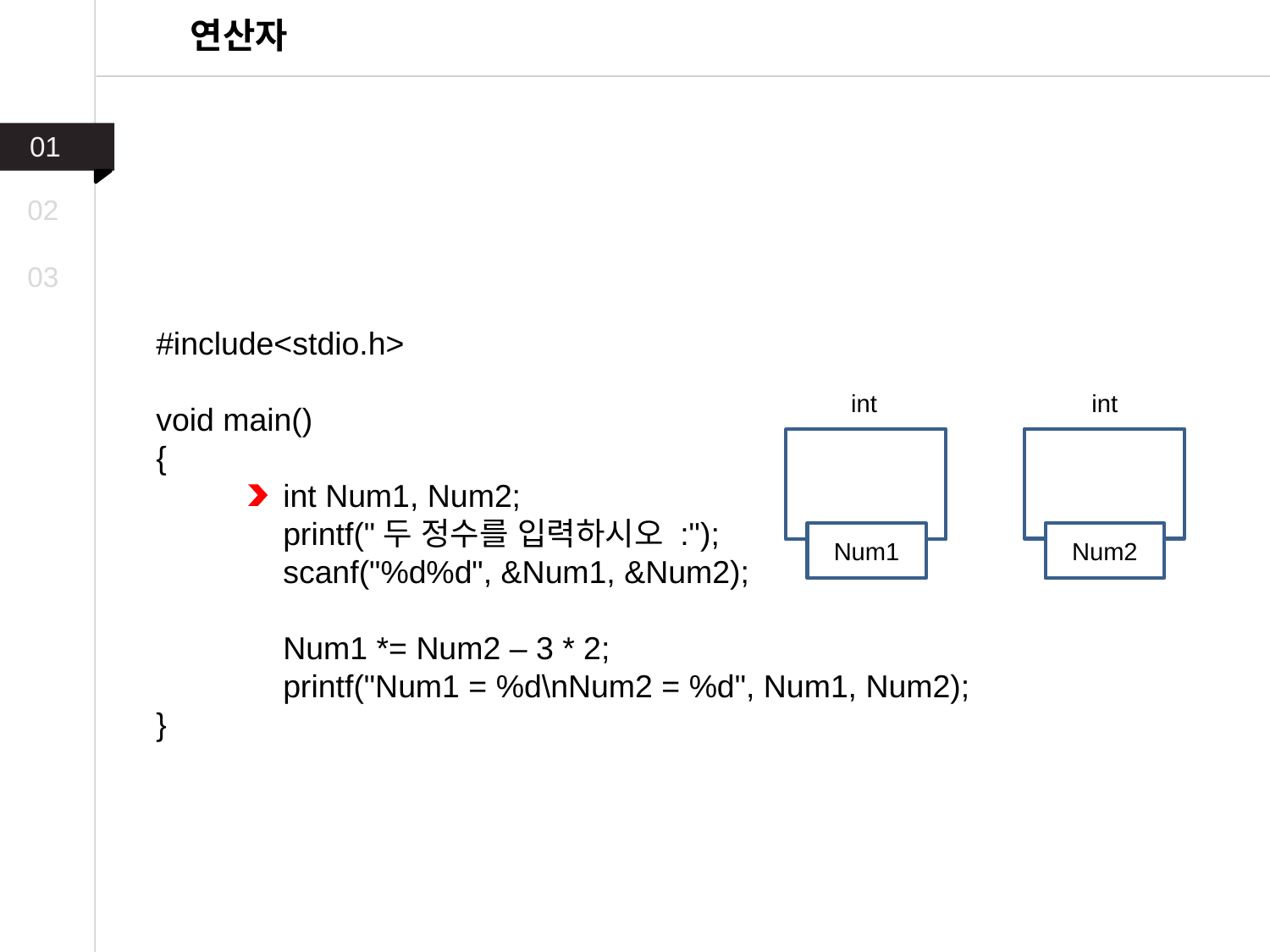

연산자
01

02
03
#include<stdio.h>

void main()
{
	int Num1, Num2;
	printf("두 정수를 입력하시오 :");
	scanf("%d%d", &Num1, &Num2);

	Num1 *= Num2 – 3 * 2;
	printf("Num1 = %d\nNum2 = %d", Num1, Num2);
}
int
int

Num1
Num2